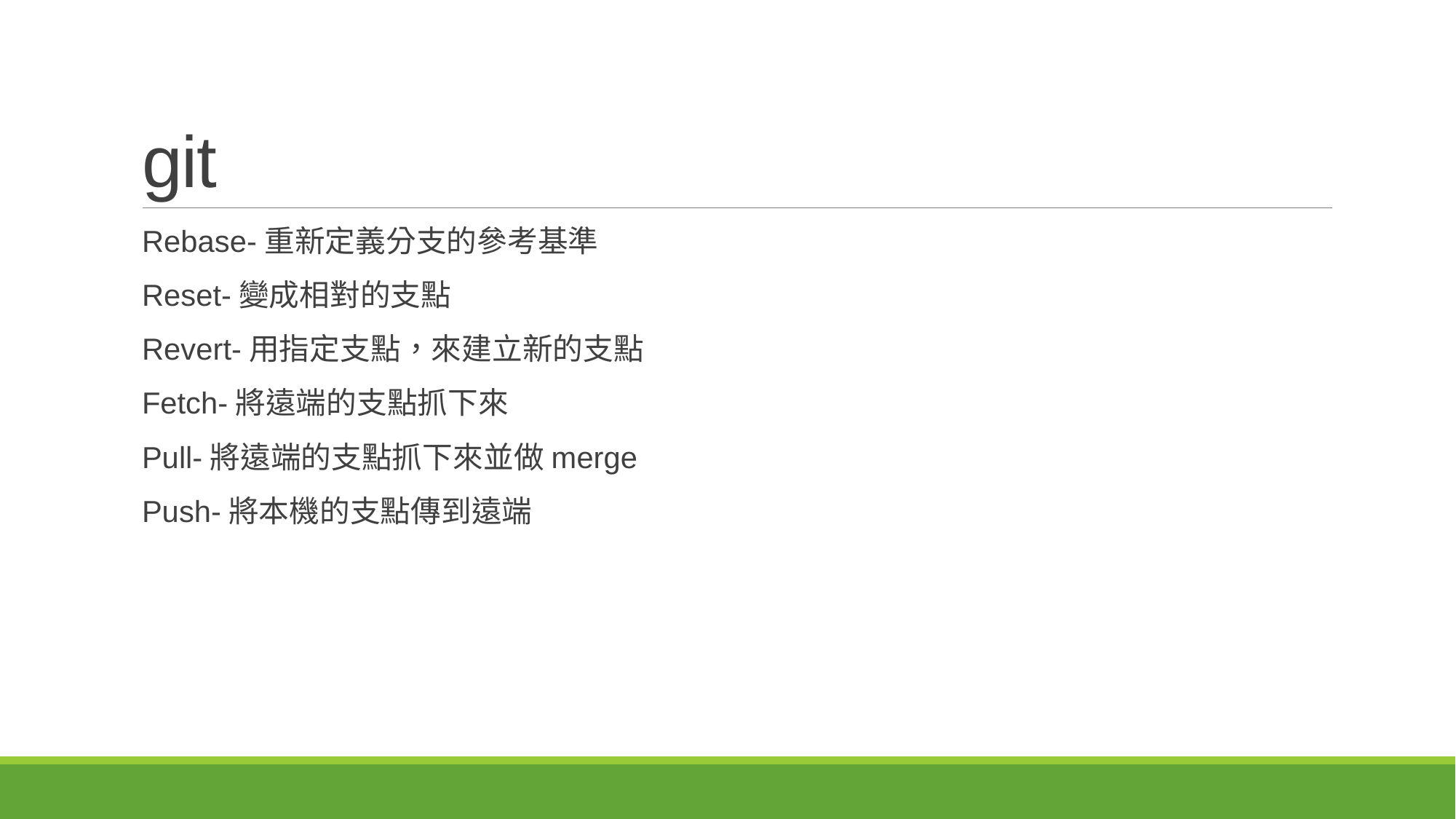

# git
Rebase-重新定義分支的參考基準
Reset-變成相對的支點
Revert-用指定支點，來建立新的支點
Fetch-將遠端的支點抓下來
Pull-將遠端的支點抓下來並做merge
Push-將本機的支點傳到遠端